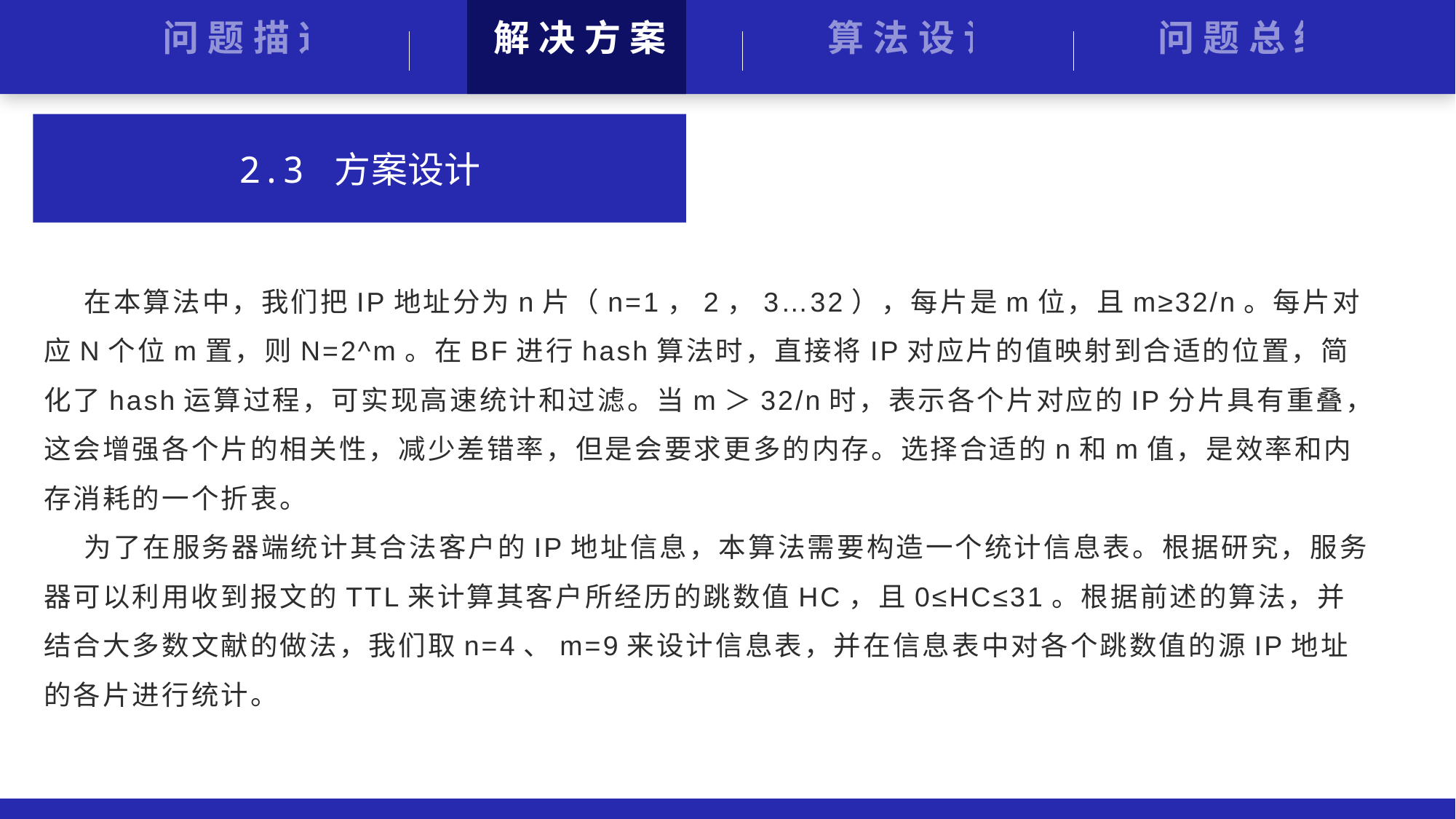

算法设计
问题总结
问题描述
解决方案
2.3 方案设计
    在本算法中，我们把IP地址分为n片（n=1，2，3…32），每片是m位，且m≥32/n。每片对应N个位m置，则N=2^m。在BF进行hash算法时，直接将IP对应片的值映射到合适的位置，简化了hash运算过程，可实现高速统计和过滤。当m＞32/n时，表示各个片对应的IP分片具有重叠，这会增强各个片的相关性，减少差错率，但是会要求更多的内存。选择合适的n和m值，是效率和内存消耗的一个折衷。
    为了在服务器端统计其合法客户的IP地址信息，本算法需要构造一个统计信息表。根据研究，服务器可以利用收到报文的TTL来计算其客户所经历的跳数值HC，且0≤HC≤31。根据前述的算法，并结合大多数文献的做法，我们取n=4、m=9来设计信息表，并在信息表中对各个跳数值的源IP地址的各片进行统计。